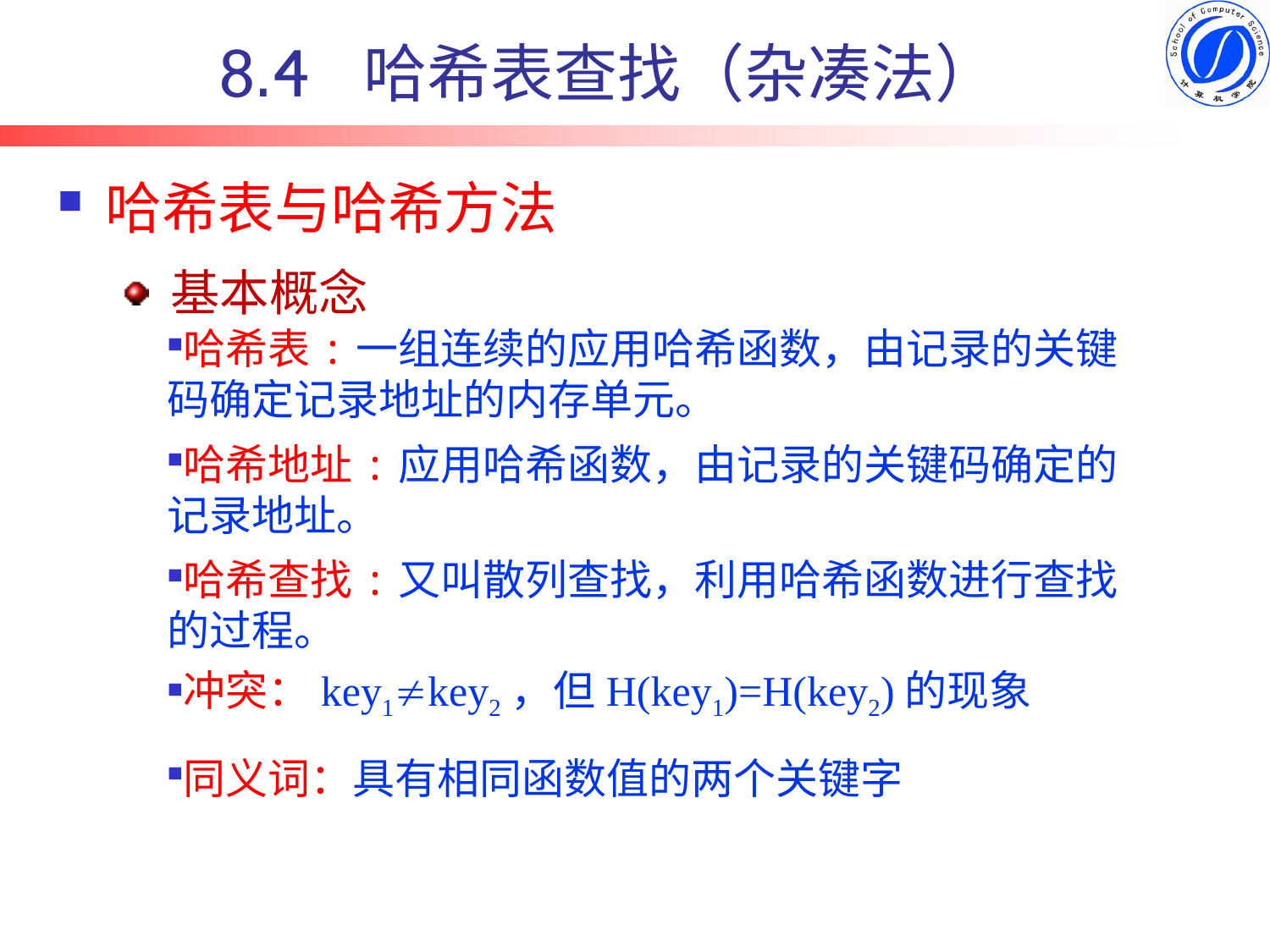

# 8.4  哈希表查找（杂凑法）
哈希表与哈希方法
基本概念
哈希表:一组连续的应用哈希函数，由记录的关键码确定记录地址的内存单元。
哈希地址:应用哈希函数，由记录的关键码确定的记录地址。
哈希查找:又叫散列查找，利用哈希函数进行查找的过程。
冲突：key1≠key2，但H(key1)=H(key2)的现象
同义词：具有相同函数值的两个关键字